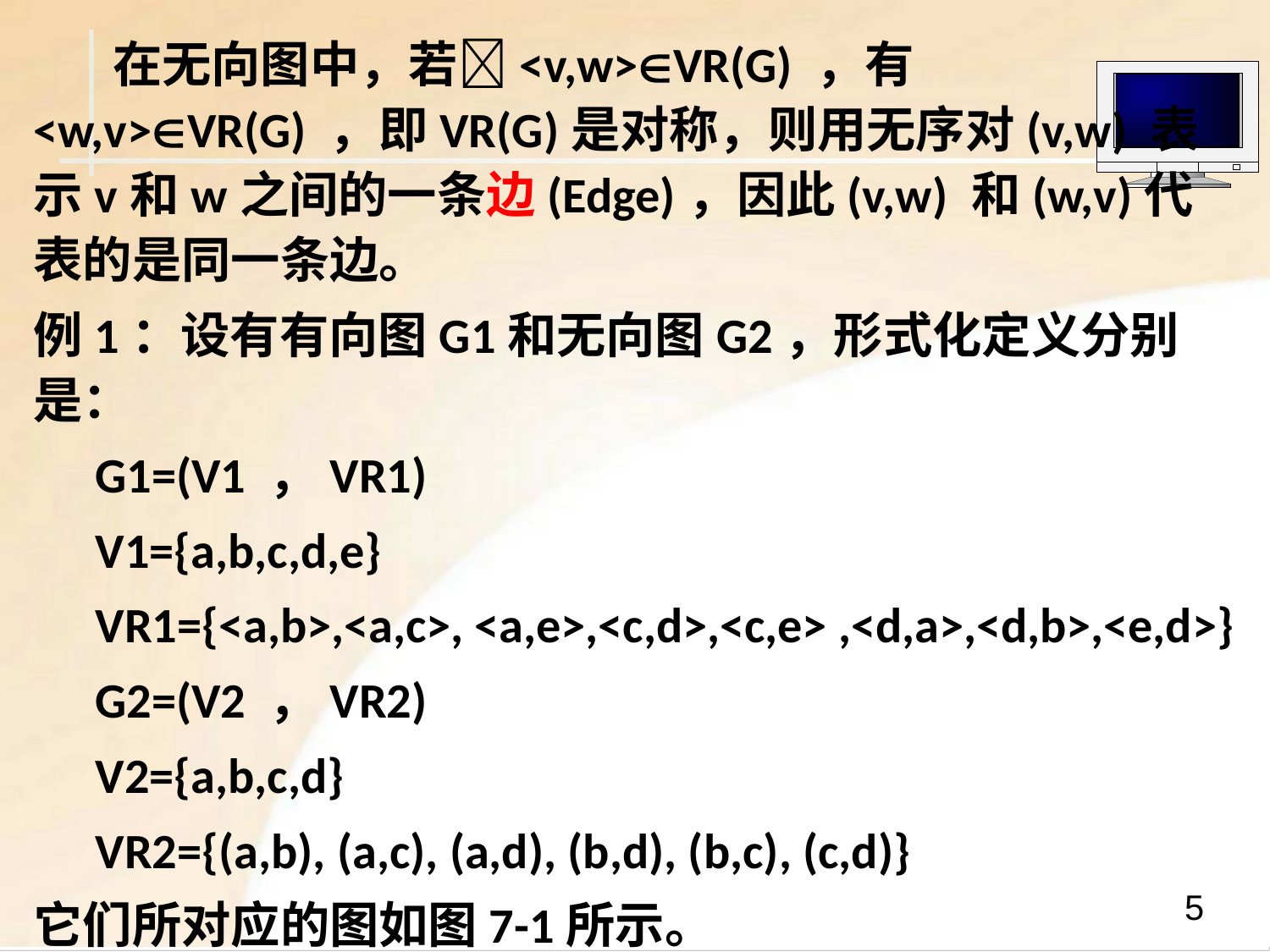

在无向图中，若∀<v,w>∈VR(G) ，有<w,v>∈VR(G) ，即VR(G)是对称，则用无序对(v,w) 表示v和w之间的一条边(Edge)，因此(v,w) 和(w,v)代表的是同一条边。
例1：设有有向图G1和无向图G2，形式化定义分别是：
G1=(V1 ，VR1)
V1={a,b,c,d,e}
VR1={<a,b>,<a,c>, <a,e>,<c,d>,<c,e> ,<d,a>,<d,b>,<e,d>}
G2=(V2 ，VR2)
V2={a,b,c,d}
VR2={(a,b), (a,c), (a,d), (b,d), (b,c), (c,d)}
它们所对应的图如图7-1所示。